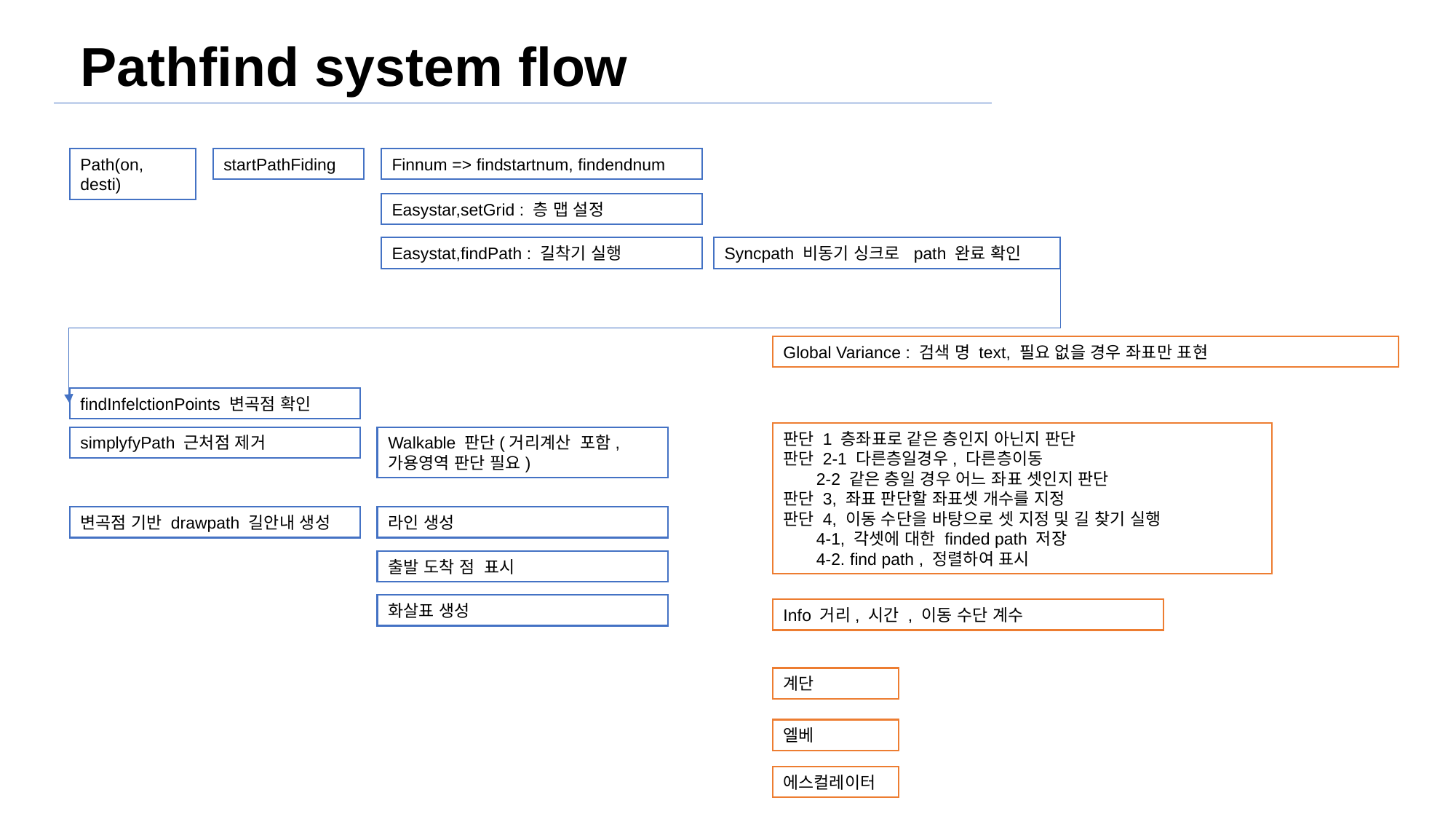

Pathfind system flow
Path(on, desti)
startPathFiding
Finnum => findstartnum, findendnum
Easystar,setGrid : 층 맵 설정
Easystat,findPath : 길착기 실행
Syncpath 비동기 싱크로  path 완료 확인
Global Variance : 검색 명 text, 필요 없을 경우 좌표만 표현
findInfelctionPoints 변곡점 확인
판단 1 층좌표로 같은 층인지 아닌지 판단
판단 2-1 다른층일경우, 다른층이동
       2-2 같은 층일 경우 어느 좌표 셋인지 판단
판단 3, 좌표 판단할 좌표셋 개수를 지정
판단 4, 이동 수단을 바탕으로 셋 지정 및 길 찾기 실행
       4-1, 각셋에 대한 finded path 저장
       4-2. find path , 정렬하여 표시
simplyfyPath 근처점 제거
Walkable 판단(거리계산  포함, 가용영역 판단 필요)
변곡점 기반 drawpath 길안내 생성
라인 생성
출발 도착 점  표시
화살표 생성
Info 거리, 시간 , 이동 수단 계수
계단
엘베
에스컬레이터